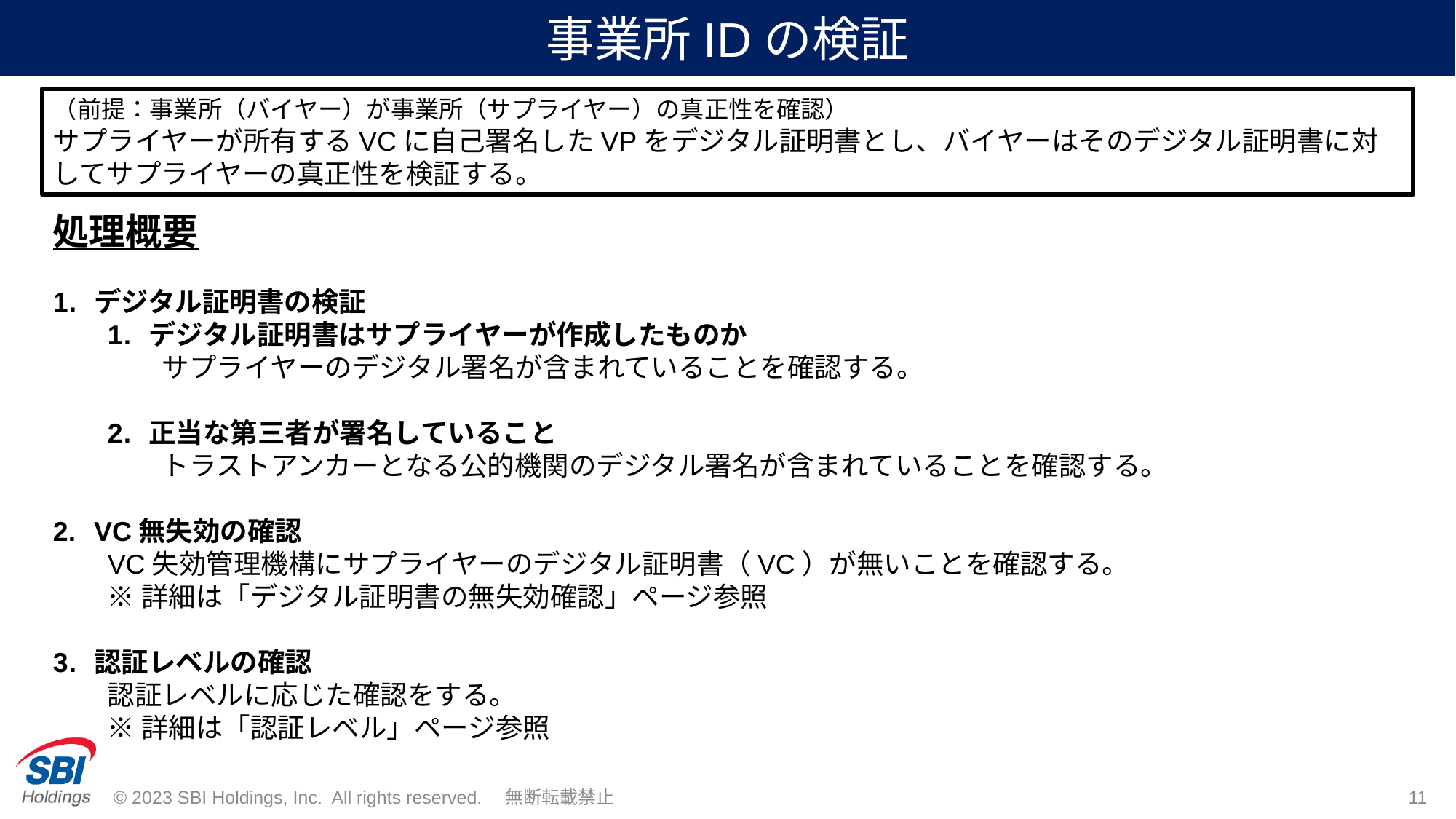

# 事業所IDの検証
（前提：事業所（バイヤー）が事業所（サプライヤー）の真正性を確認）
サプライヤーが所有するVCに自己署名したVPをデジタル証明書とし、バイヤーはそのデジタル証明書に対してサプライヤーの真正性を検証する。
処理概要

デジタル証明書の検証
デジタル証明書はサプライヤーが作成したものか
サプライヤーのデジタル署名が含まれていることを確認する。

正当な第三者が署名していること
トラストアンカーとなる公的機関のデジタル署名が含まれていることを確認する。

VC無失効の確認
VC失効管理機構にサプライヤーのデジタル証明書（VC）が無いことを確認する。
※詳細は「デジタル証明書の無失効確認」ページ参照

認証レベルの確認
認証レベルに応じた確認をする。
※詳細は「認証レベル」ページ参照
© 2023 SBI Holdings, Inc.  All rights reserved.　無断転載禁止
11